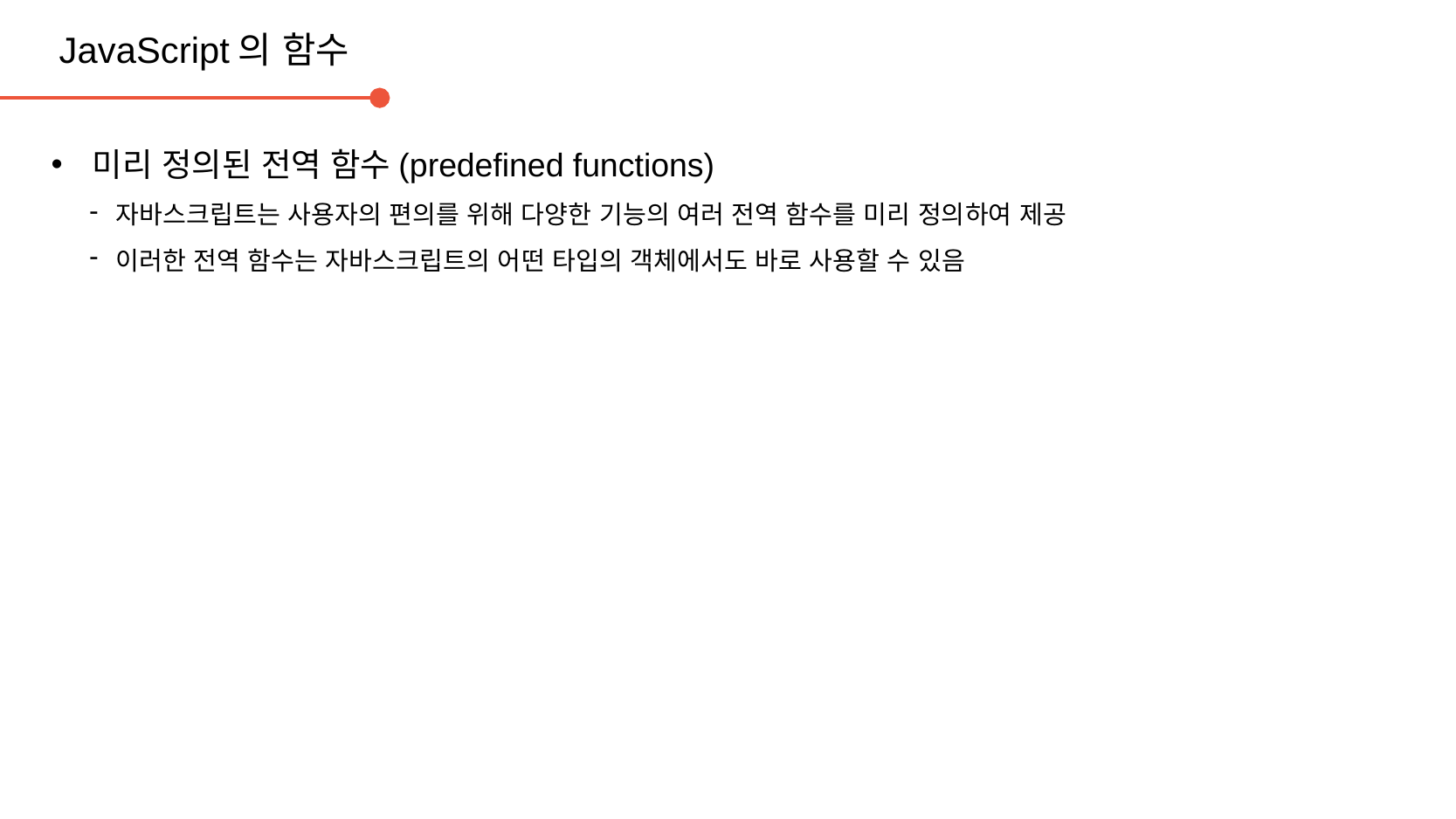

JavaScript의 함수
미리 정의된 전역 함수(predefined functions)
자바스크립트는 사용자의 편의를 위해 다양한 기능의 여러 전역 함수를 미리 정의하여 제공
이러한 전역 함수는 자바스크립트의 어떤 타입의 객체에서도 바로 사용할 수 있음